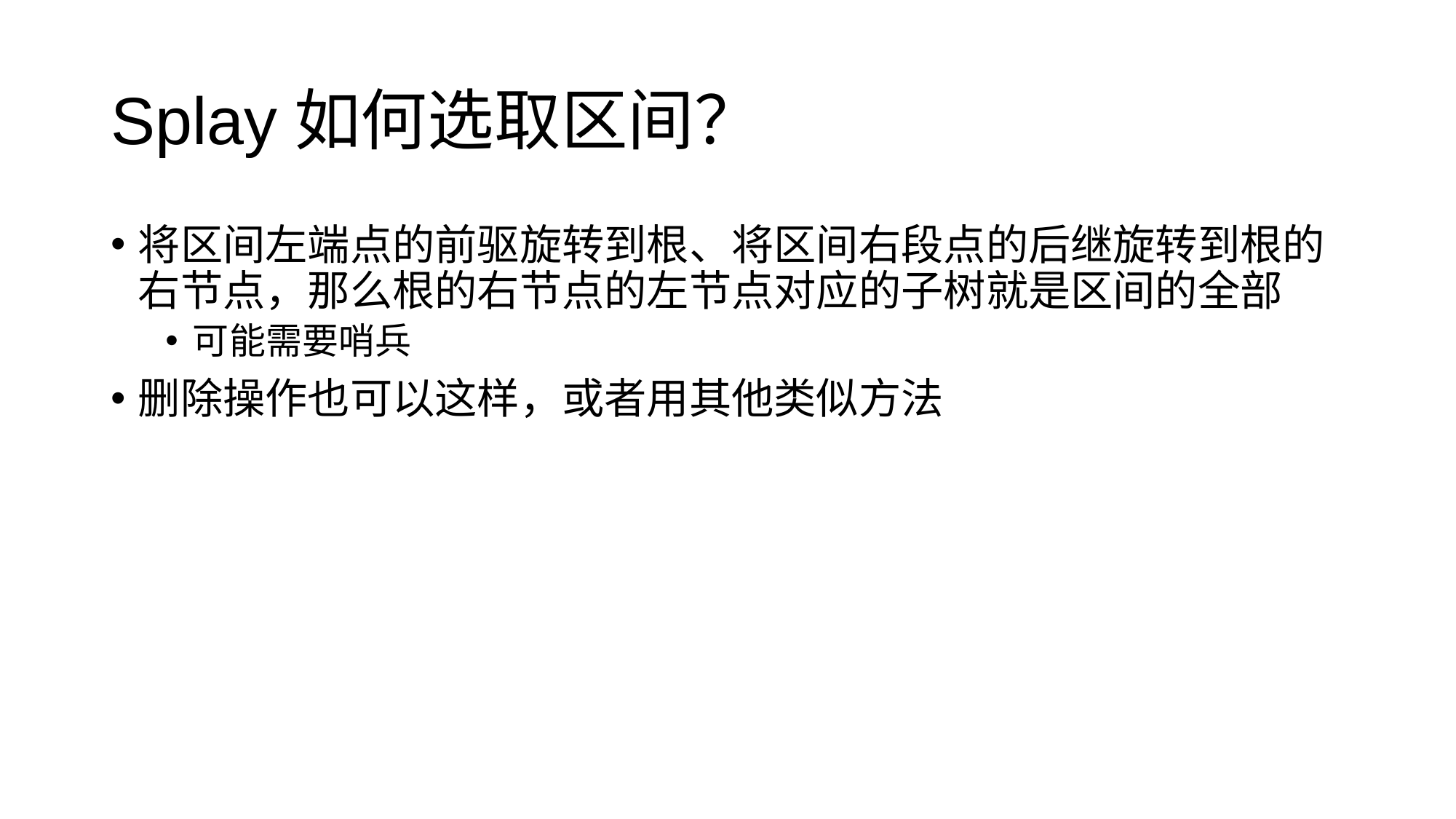

# Splay如何选取区间？
将区间左端点的前驱旋转到根、将区间右段点的后继旋转到根的右节点，那么根的右节点的左节点对应的子树就是区间的全部
可能需要哨兵
删除操作也可以这样，或者用其他类似方法